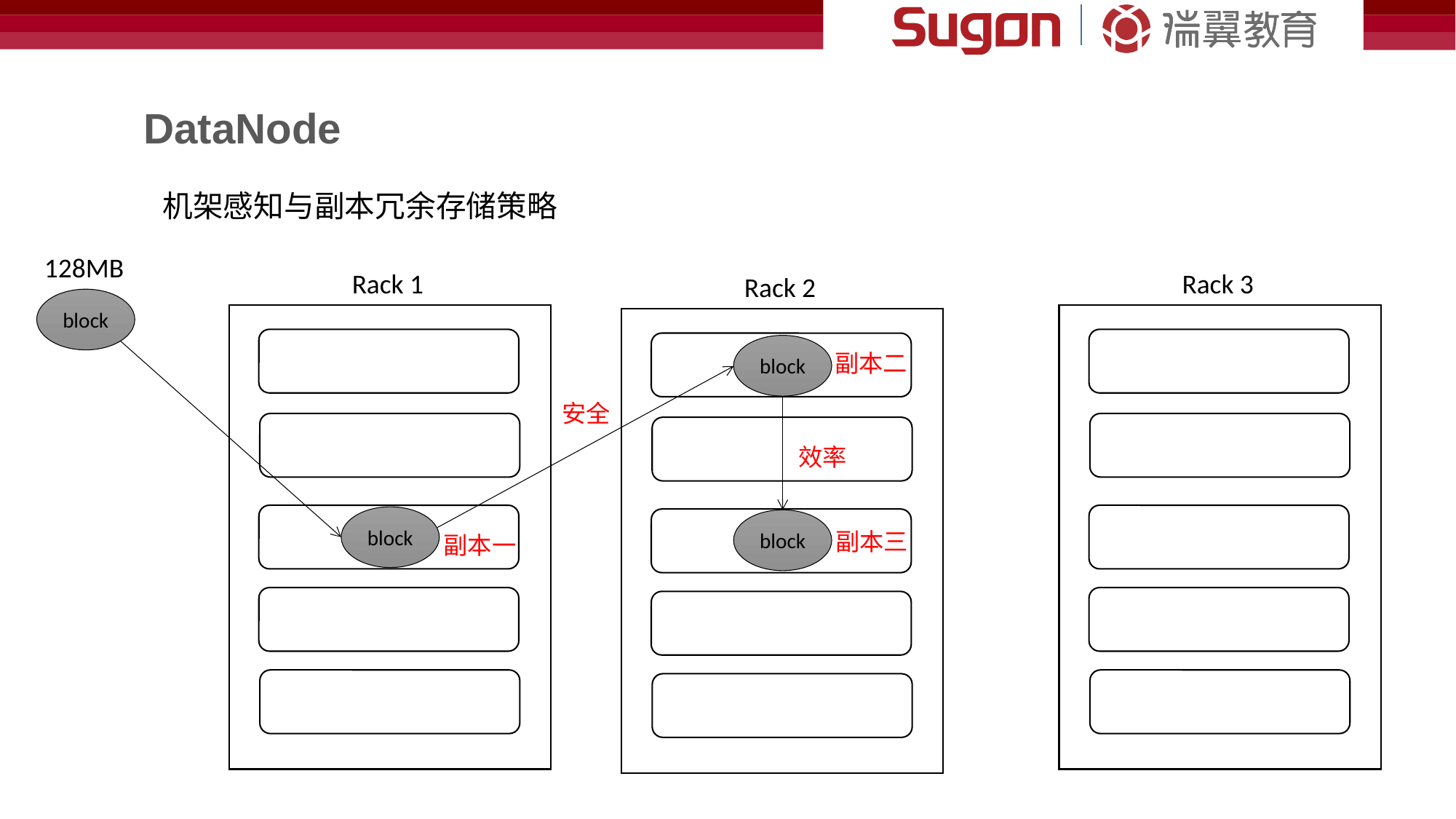

DataNode
机架感知与副本冗余存储策略
128MB
block
Rack 1

Rack 3

Rack 2

block
副本二
block
副本一
安全
block
副本三
效率